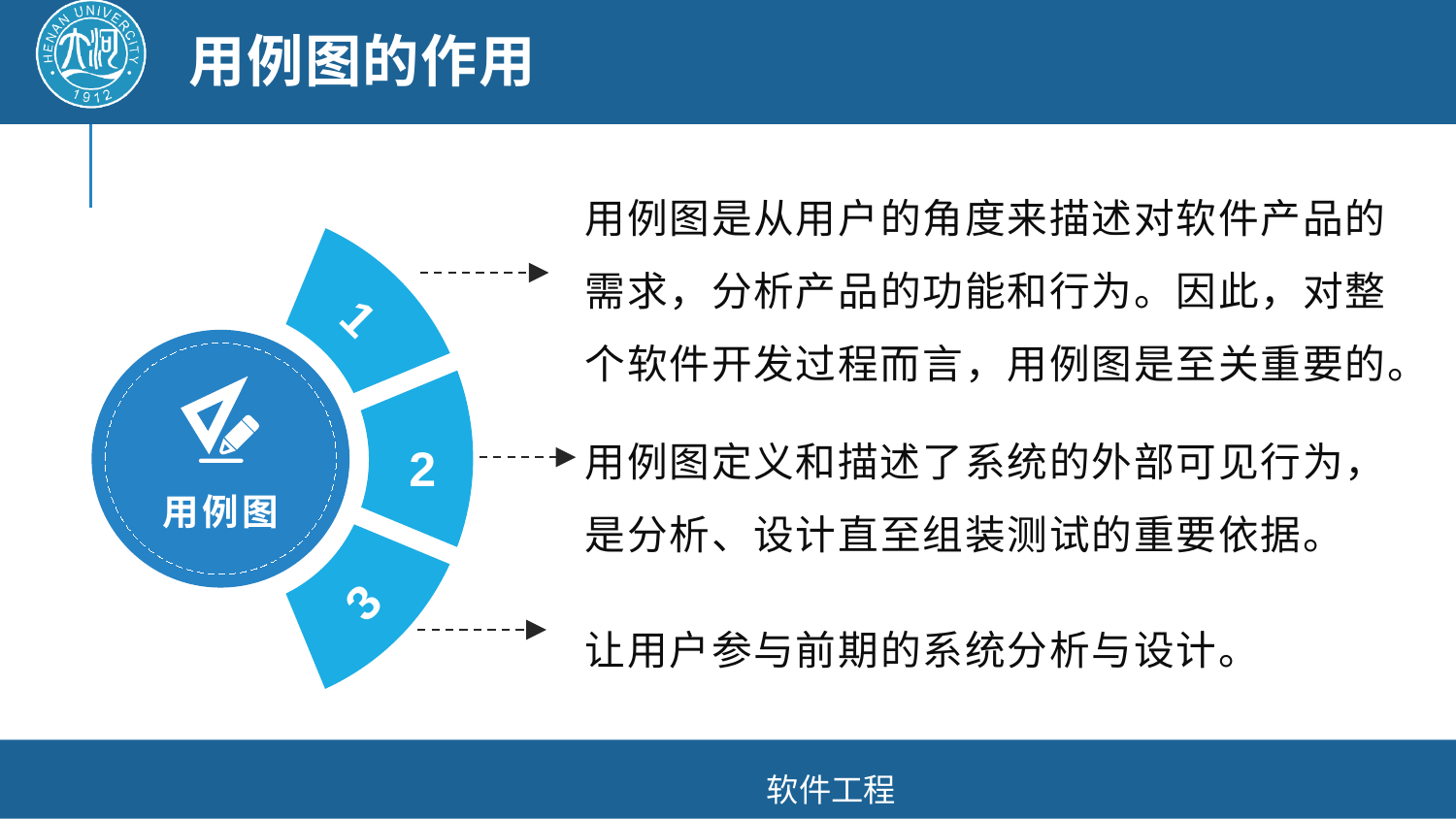

# 用例图的作用
用例图是从用户的角度来描述对软件产品的需求，分析产品的功能和行为。因此，对整个软件开发过程而言，用例图是至关重要的。

1

2

用例图定义和描述了系统的外部可见行为，是分析、设计直至组装测试的重要依据。
用例图

3
让用户参与前期的系统分析与设计。

软件工程
56